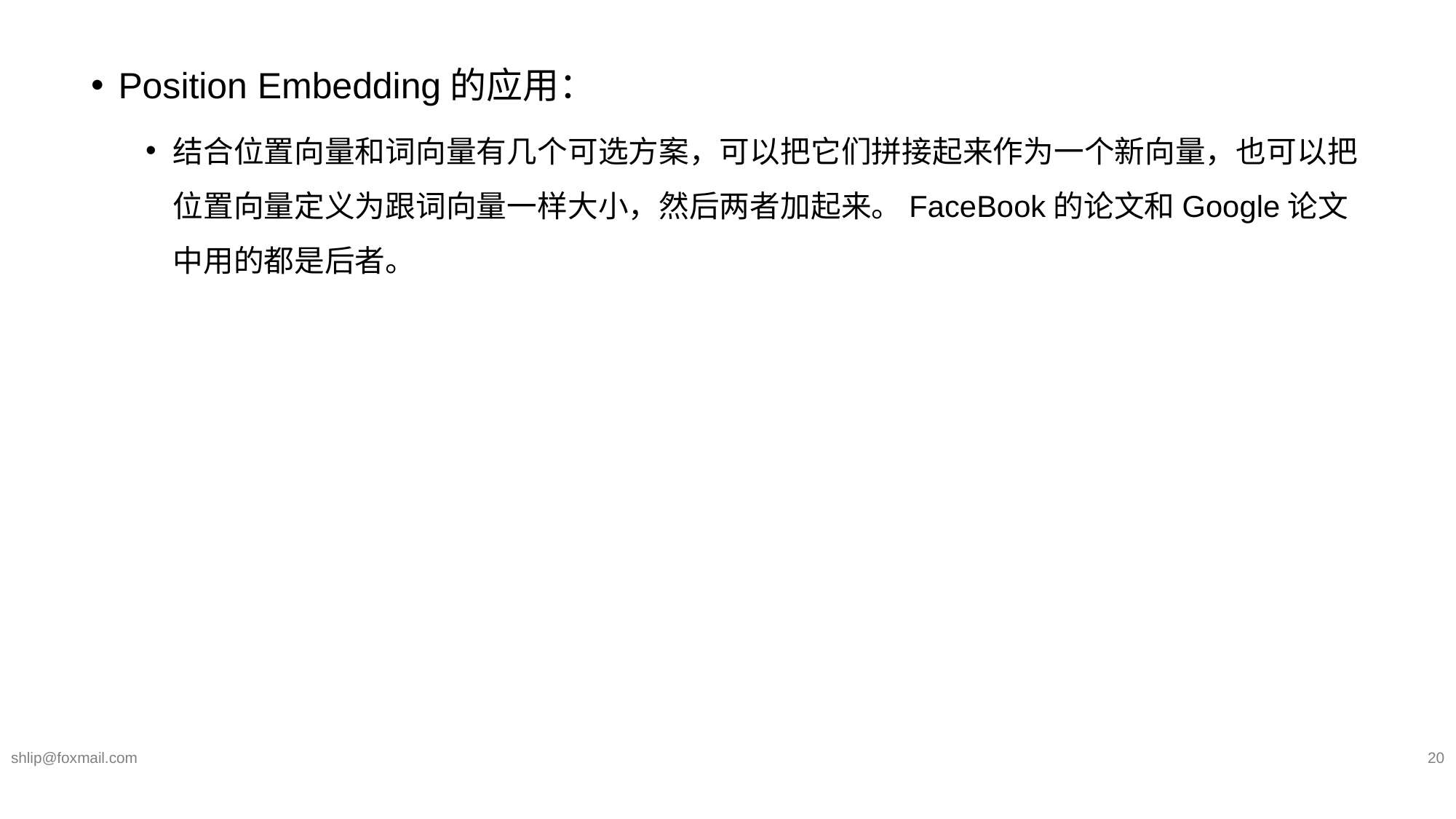

Position Embedding的应用：
结合位置向量和词向量有几个可选方案，可以把它们拼接起来作为一个新向量，也可以把位置向量定义为跟词向量一样大小，然后两者加起来。FaceBook的论文和Google论文中用的都是后者。
shlip@foxmail.com
20